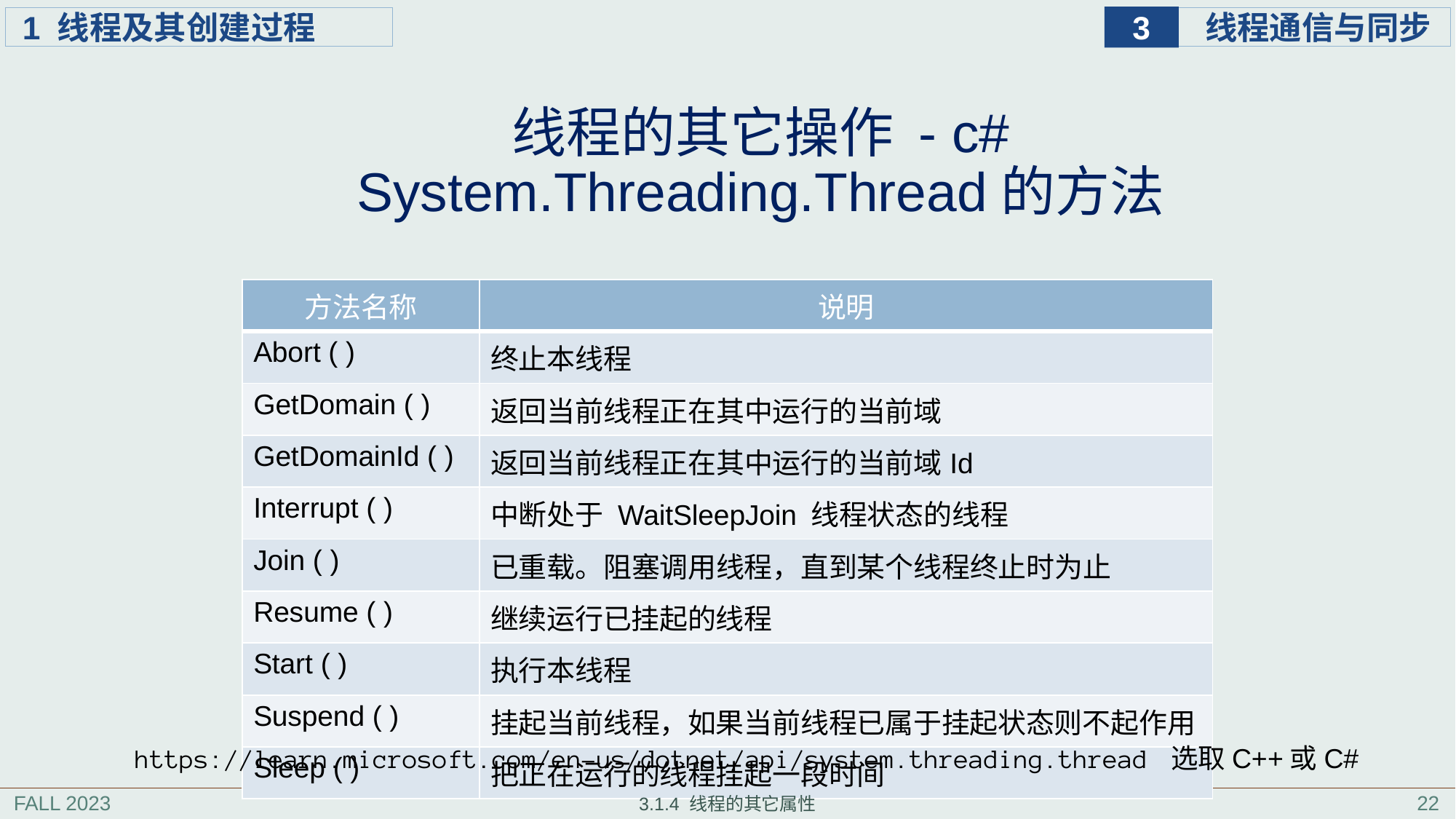

线程的其它操作 - c#
System.Threading.Thread的方法
| 方法名称 | 说明 |
| --- | --- |
| Abort ( ) | 终止本线程 |
| GetDomain ( ) | 返回当前线程正在其中运行的当前域 |
| GetDomainId ( ) | 返回当前线程正在其中运行的当前域Id |
| Interrupt ( ) | 中断处于 WaitSleepJoin 线程状态的线程 |
| Join ( ) | 已重载。阻塞调用线程，直到某个线程终止时为止 |
| Resume ( ) | 继续运行已挂起的线程 |
| Start ( ) | 执行本线程 |
| Suspend ( ) | 挂起当前线程，如果当前线程已属于挂起状态则不起作用 |
| Sleep ( ) | 把正在运行的线程挂起一段时间 |
https://learn.microsoft.com/en-us/dotnet/api/system.threading.thread 选取C++或C#
3.1.4 线程的其它属性